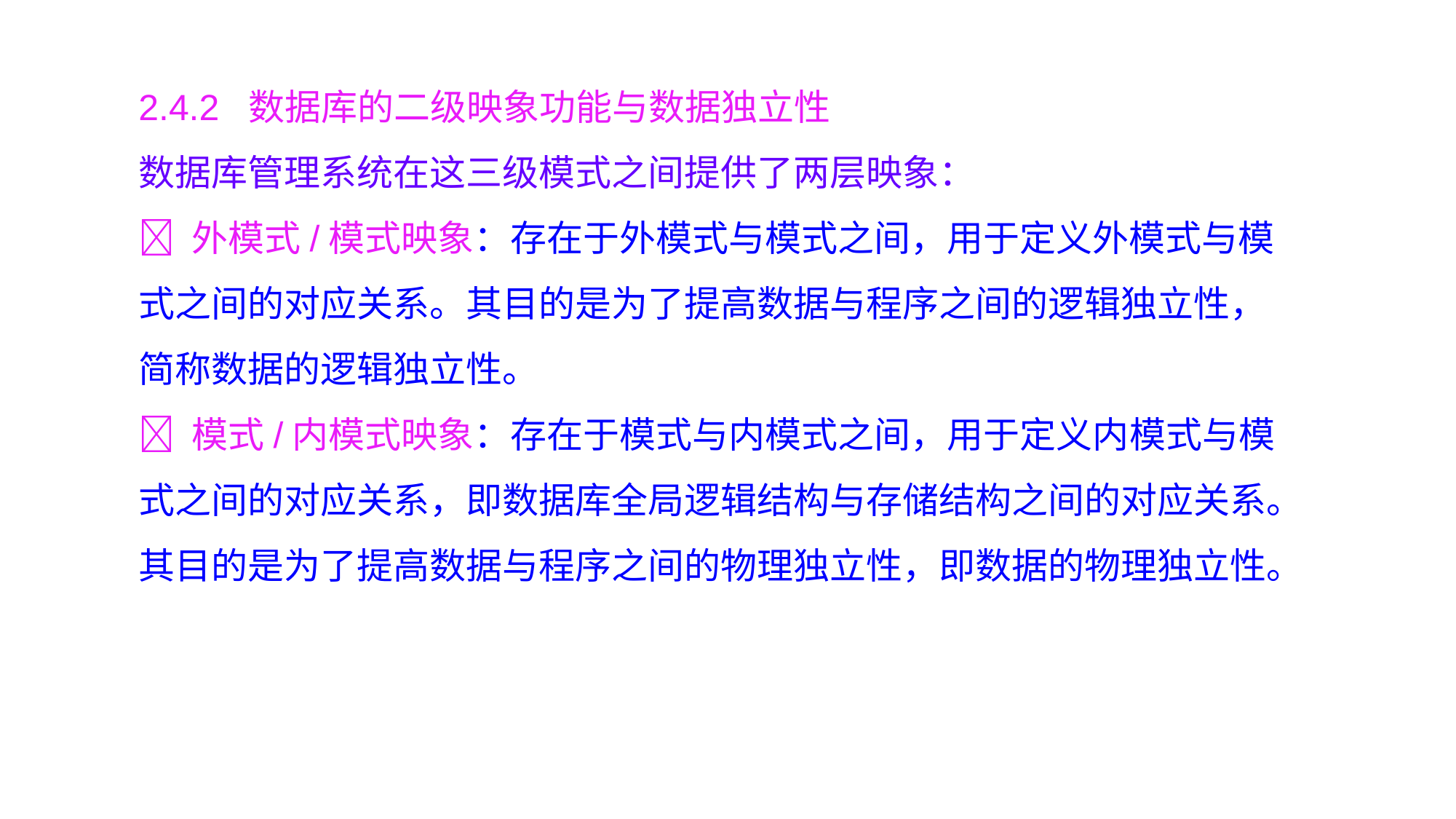

2.4.2  数据库的二级映象功能与数据独立性
数据库管理系统在这三级模式之间提供了两层映象：
• 外模式/模式映象：存在于外模式与模式之间，用于定义外模式与模式之间的对应关系。其目的是为了提高数据与程序之间的逻辑独立性，简称数据的逻辑独立性。
• 模式/内模式映象：存在于模式与内模式之间，用于定义内模式与模式之间的对应关系，即数据库全局逻辑结构与存储结构之间的对应关系。其目的是为了提高数据与程序之间的物理独立性，即数据的物理独立性。